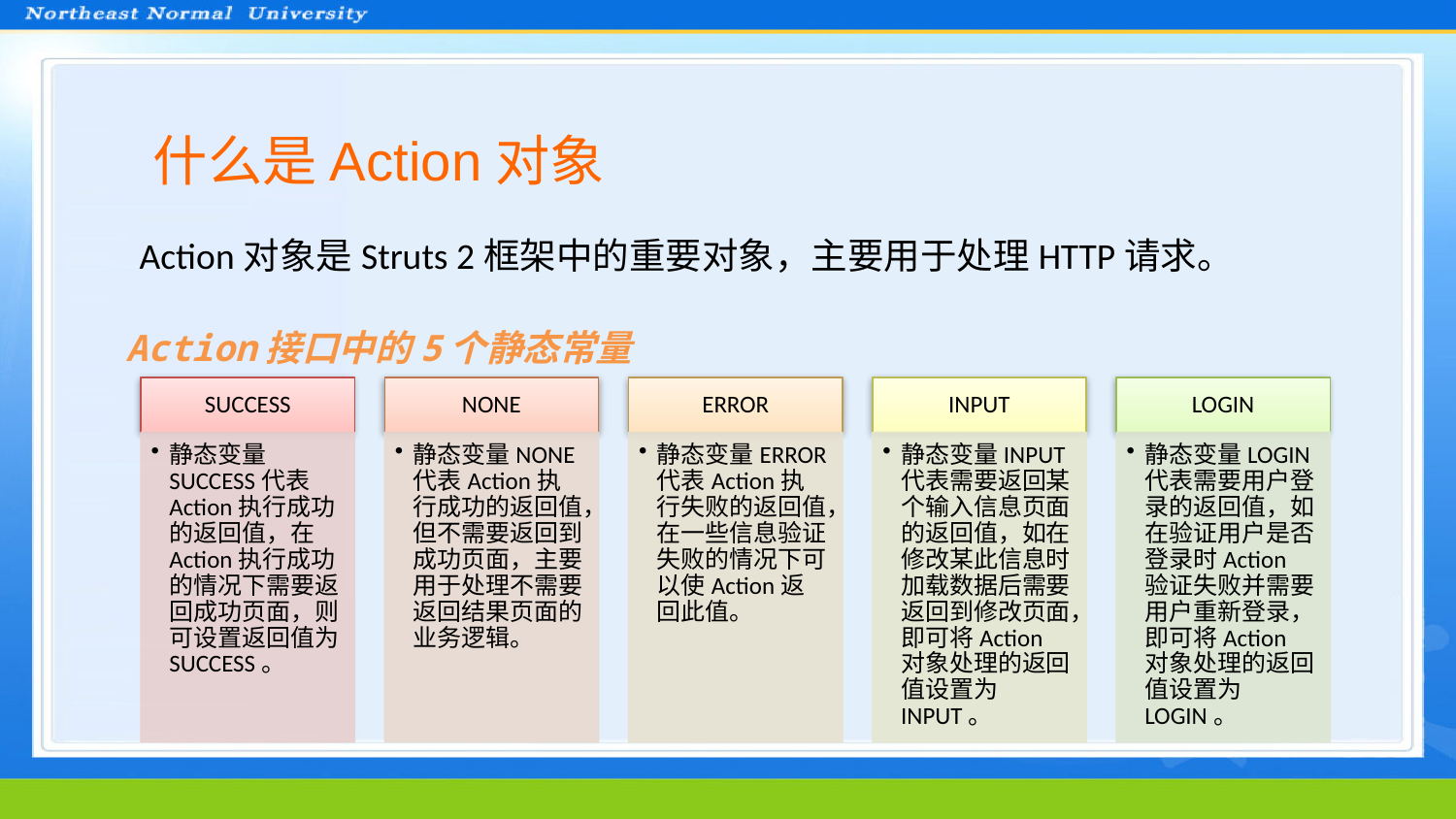

什么是Action对象
Action对象是Struts 2框架中的重要对象，主要用于处理HTTP请求。
Action接口中的5个静态常量
SUCCESS
静态变量SUCCESS代表Action执行成功的返回值，在Action执行成功的情况下需要返回成功页面，则可设置返回值为SUCCESS。
NONE
静态变量NONE代表Action执行成功的返回值，但不需要返回到成功页面，主要用于处理不需要返回结果页面的业务逻辑。
ERROR
静态变量ERROR代表Action执行失败的返回值，在一些信息验证失败的情况下可以使Action返回此值。
INPUT
静态变量INPUT代表需要返回某个输入信息页面的返回值，如在修改某此信息时加载数据后需要返回到修改页面，即可将Action对象处理的返回值设置为INPUT。
LOGIN
静态变量LOGIN代表需要用户登录的返回值，如在验证用户是否登录时Action验证失败并需要用户重新登录，即可将Action对象处理的返回值设置为LOGIN。